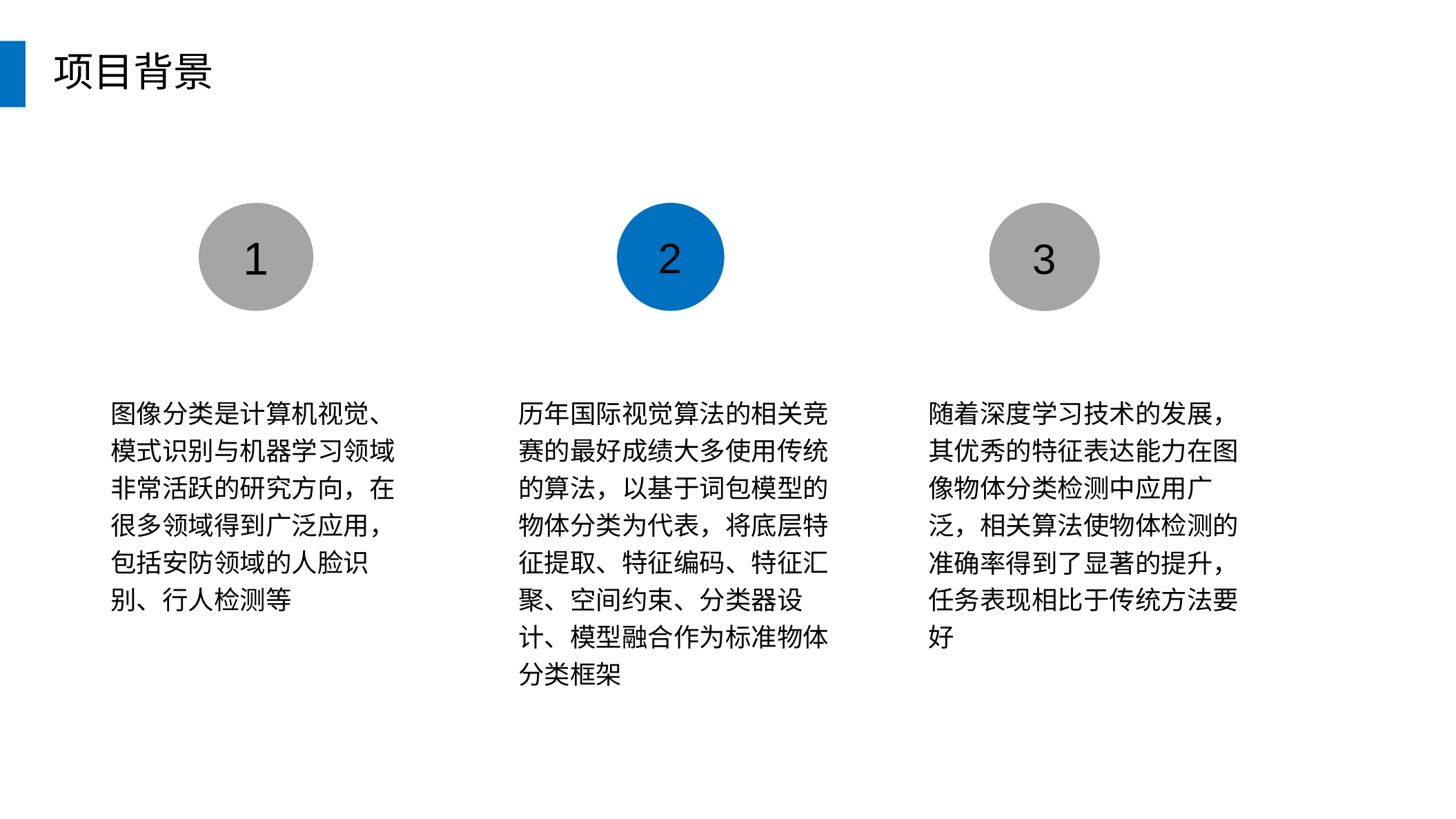

项目背景
1
图像分类是计算机视觉、模式识别与机器学习领域非常活跃的研究方向，在很多领域得到广泛应用，包括安防领域的人脸识别、行人检测等
2
历年国际视觉算法的相关竞赛的最好成绩大多使用传统的算法，以基于词包模型的物体分类为代表，将底层特征提取、特征编码、特征汇聚、空间约束、分类器设计、模型融合作为标准物体分类框架
3
随着深度学习技术的发展，其优秀的特征表达能力在图像物体分类检测中应用广泛，相关算法使物体检测的准确率得到了显著的提升，任务表现相比于传统方法要好

2014
2015